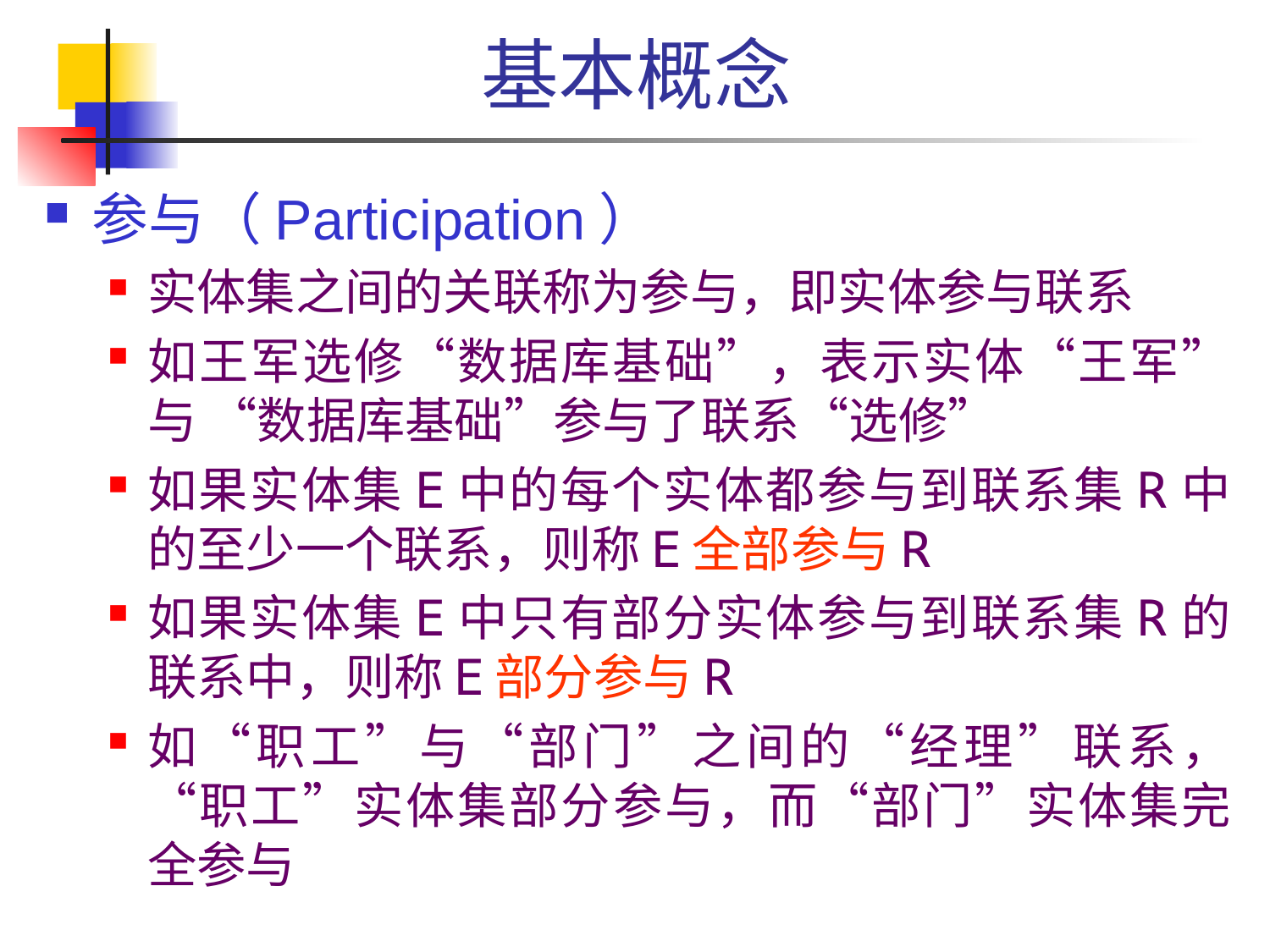

# 基本概念
参与（Participation）
实体集之间的关联称为参与，即实体参与联系
如王军选修“数据库基础”，表示实体“王军”与 “数据库基础”参与了联系“选修”
如果实体集E中的每个实体都参与到联系集R中的至少一个联系，则称E全部参与R
如果实体集E中只有部分实体参与到联系集R的联系中，则称E部分参与R
如“职工”与“部门”之间的“经理”联系，“职工”实体集部分参与，而“部门”实体集完全参与